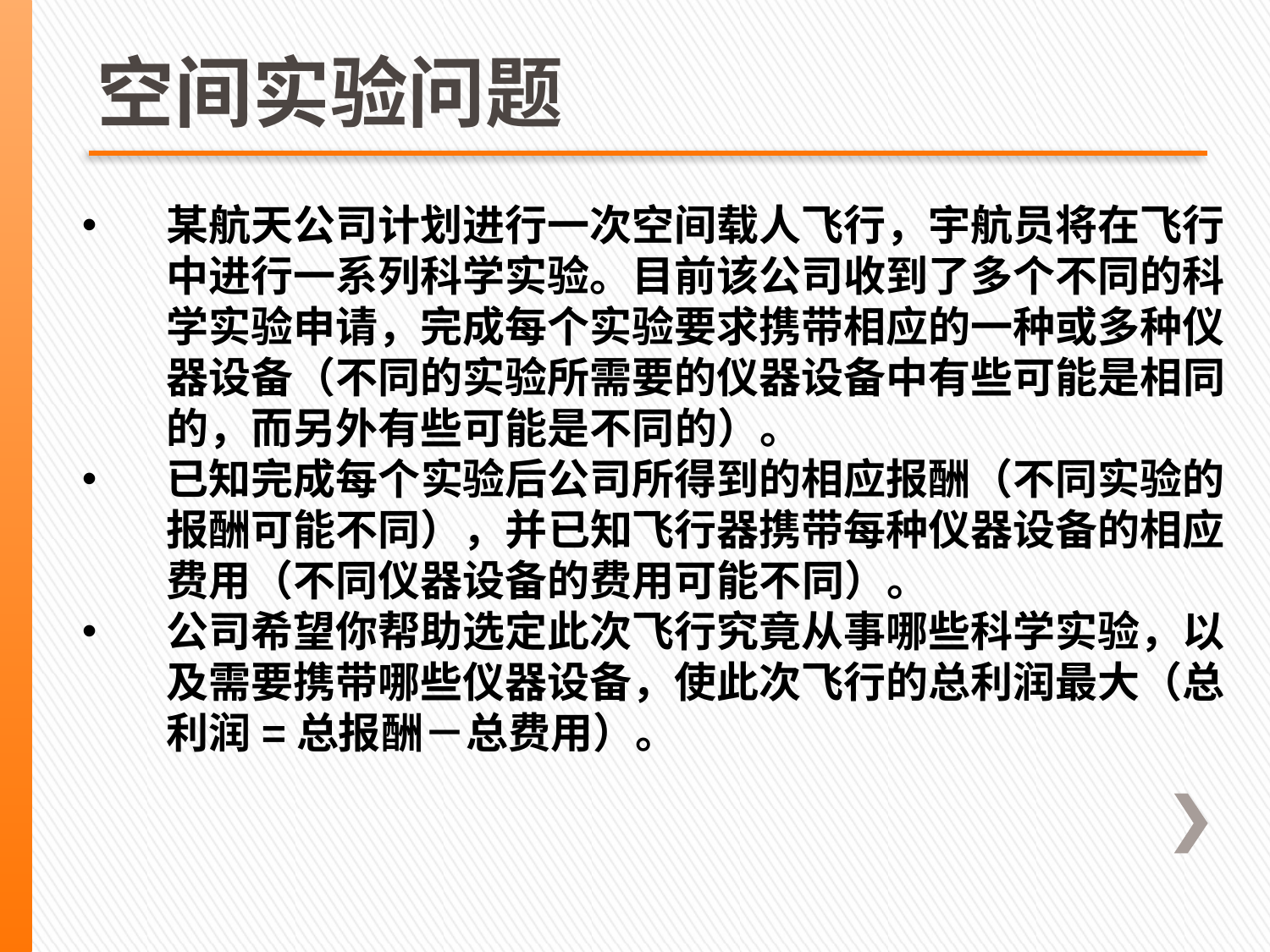

# 空间实验问题
某航天公司计划进行一次空间载人飞行，宇航员将在飞行中进行一系列科学实验。目前该公司收到了多个不同的科学实验申请，完成每个实验要求携带相应的一种或多种仪器设备（不同的实验所需要的仪器设备中有些可能是相同的，而另外有些可能是不同的）。
已知完成每个实验后公司所得到的相应报酬（不同实验的报酬可能不同），并已知飞行器携带每种仪器设备的相应费用（不同仪器设备的费用可能不同）。
公司希望你帮助选定此次飞行究竟从事哪些科学实验，以及需要携带哪些仪器设备，使此次飞行的总利润最大（总利润=总报酬－总费用）。